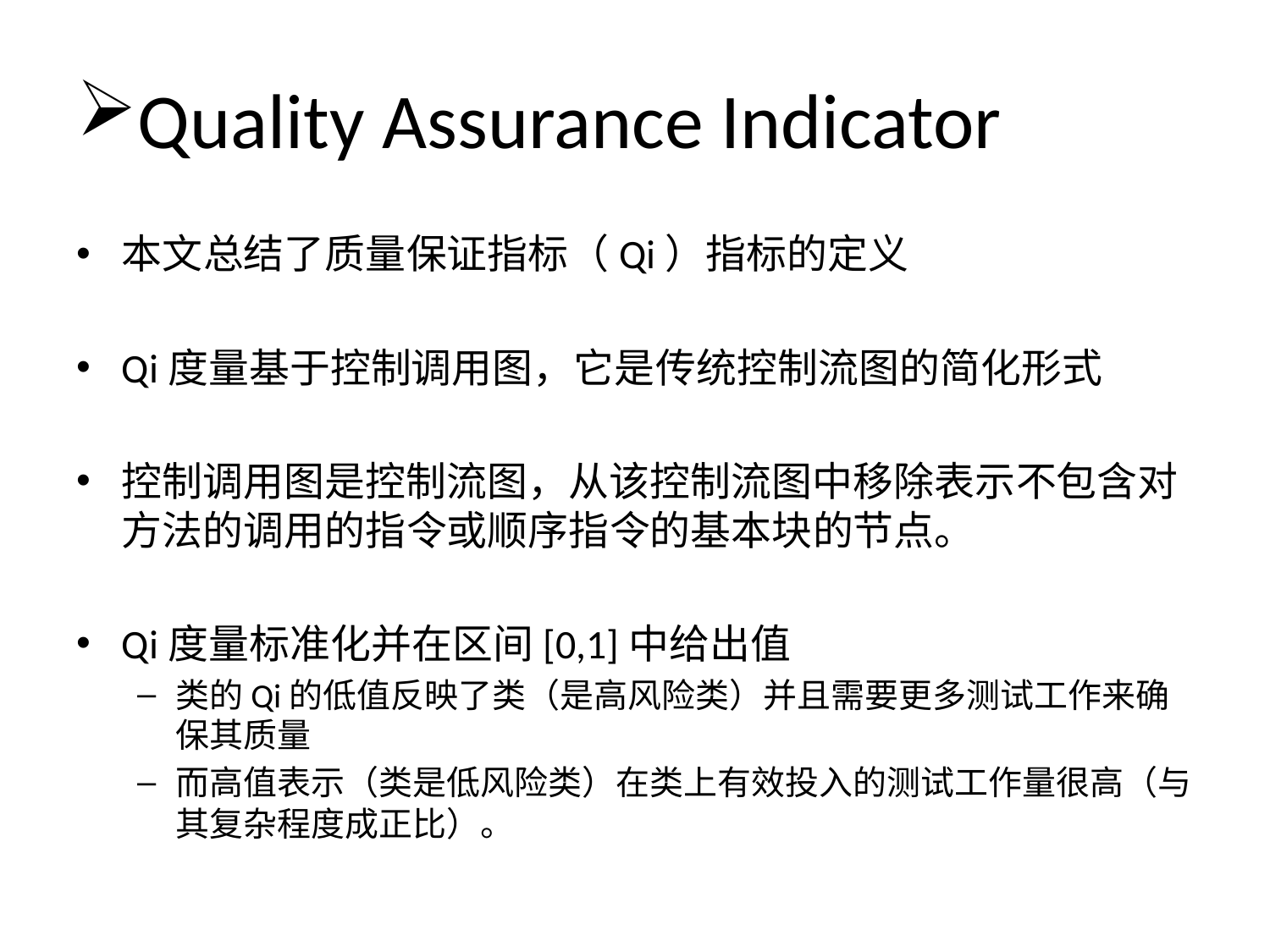

# Quality Assurance Indicator
本文总结了质量保证指标（Qi）指标的定义

Qi度量基于控制调用图，它是传统控制流图的简化形式

控制调用图是控制流图，从该控制流图中移除表示不包含对方法的调用的指令或顺序指令的基本块的节点。

Qi度量标准化并在区间[0,1]中给出值
类的Qi的低值反映了类（是高风险类）并且需要更多测试工作来确保其质量
而高值表示（类是低风险类）在类上有效投入的测试工作量很高（与其复杂程度成正比）。